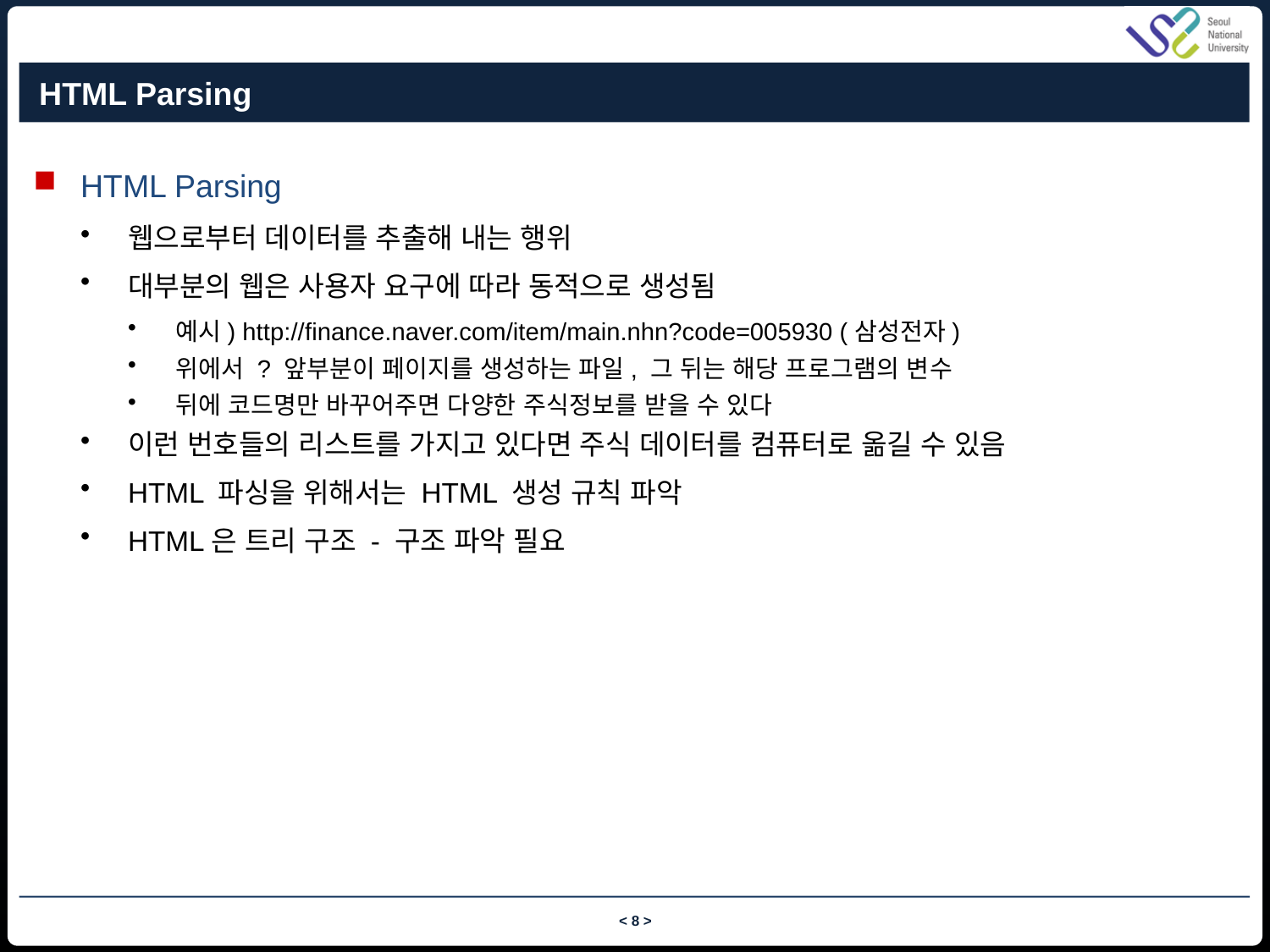

# HTML Parsing
HTML Parsing
웹으로부터 데이터를 추출해 내는 행위
대부분의 웹은 사용자 요구에 따라 동적으로 생성됨
예시) http://finance.naver.com/item/main.nhn?code=005930 (삼성전자)
위에서 ? 앞부분이 페이지를 생성하는 파일, 그 뒤는 해당 프로그램의 변수
뒤에 코드명만 바꾸어주면 다양한 주식정보를 받을 수 있다
이런 번호들의 리스트를 가지고 있다면 주식 데이터를 컴퓨터로 옮길 수 있음
HTML 파싱을 위해서는 HTML 생성 규칙 파악
HTML은 트리 구조 - 구조 파악 필요